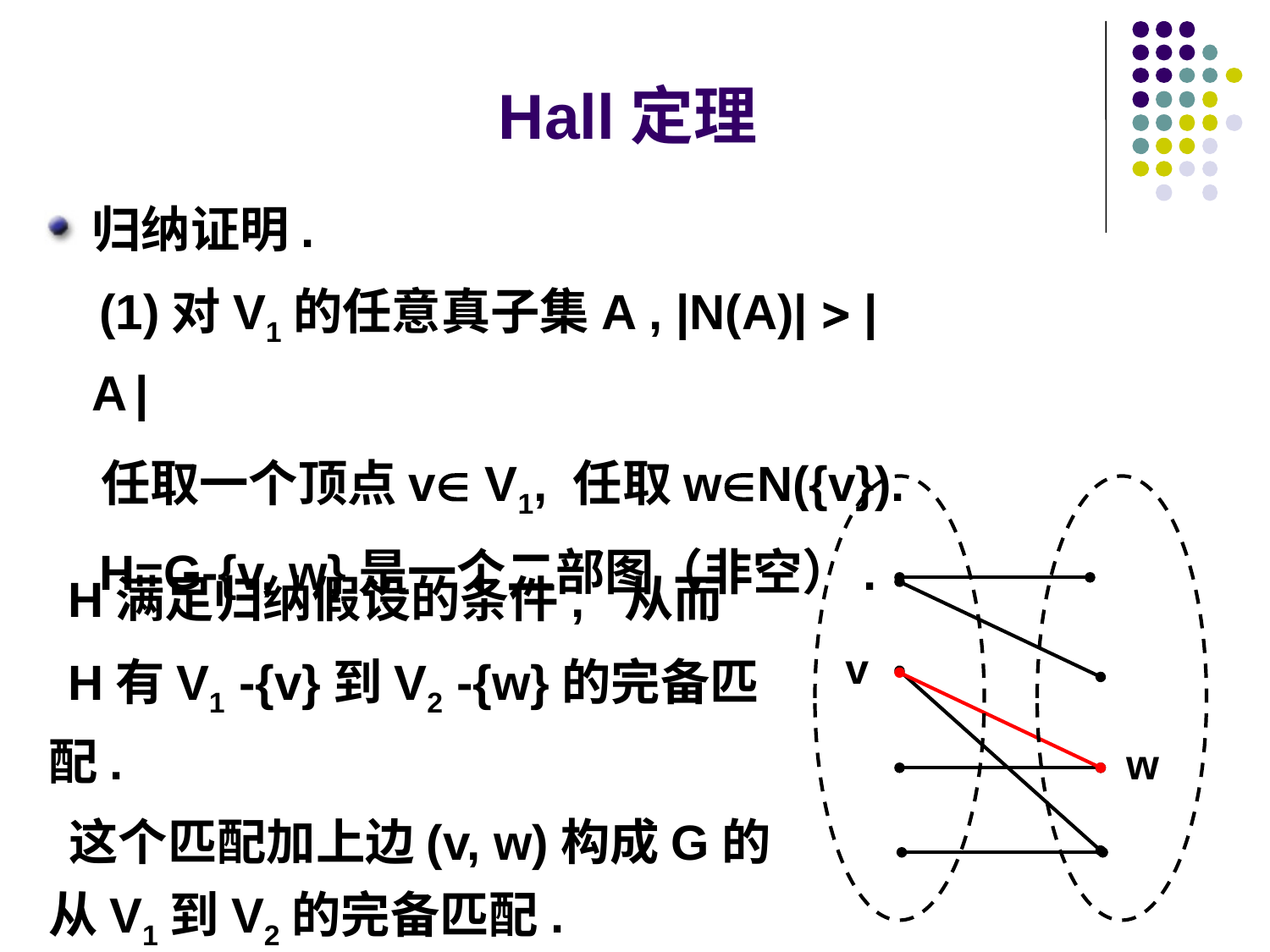

Hall定理
归纳证明.
    (1)对V1的任意真子集A , |N(A)| > | A |
    任取一个顶点v∈ V1, 任取w∈N({v}).
    H=G-{v, w}是一个二部图（非空）.

v
w
    H满足归纳假设的条件,  从而
    H有V1 -{v}到V2 -{w}的完备匹配.
    这个匹配加上边(v, w)构成G的从V1到V2的完备匹配.